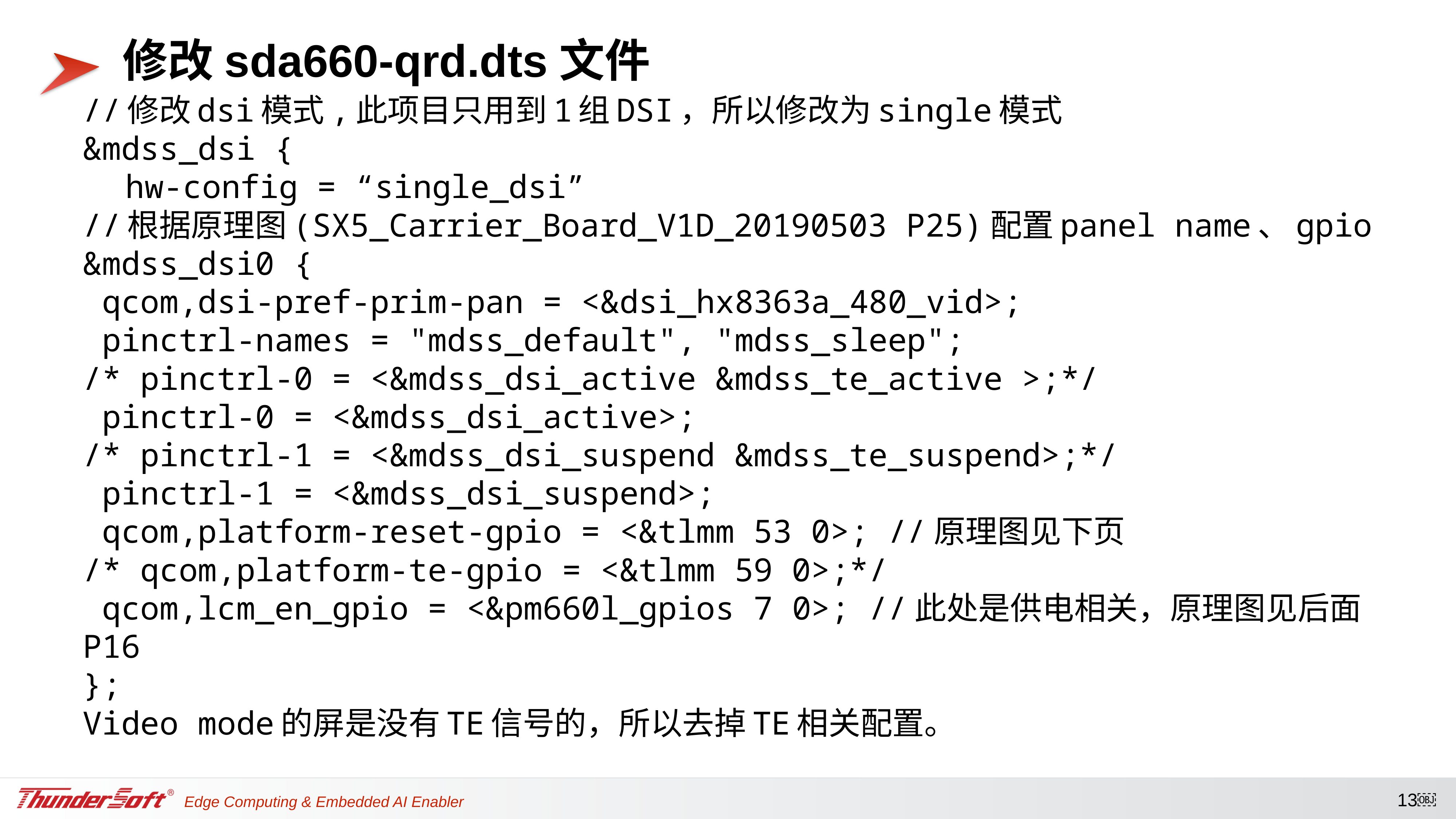

# 修改sda660-qrd.dts文件
//修改dsi模式,此项目只用到1组DSI，所以修改为single模式
&mdss_dsi {
	hw-config = “single_dsi”
//根据原理图(SX5_Carrier_Board_V1D_20190503 P25)配置panel name、gpio
&mdss_dsi0 {
 qcom,dsi-pref-prim-pan = <&dsi_hx8363a_480_vid>;
 pinctrl-names = "mdss_default", "mdss_sleep";
/* pinctrl-0 = <&mdss_dsi_active &mdss_te_active >;*/
 pinctrl-0 = <&mdss_dsi_active>;
/* pinctrl-1 = <&mdss_dsi_suspend &mdss_te_suspend>;*/
 pinctrl-1 = <&mdss_dsi_suspend>;
 qcom,platform-reset-gpio = <&tlmm 53 0>; //原理图见下页
/* qcom,platform-te-gpio = <&tlmm 59 0>;*/
 qcom,lcm_en_gpio = <&pm660l_gpios 7 0>; //此处是供电相关，原理图见后面P16
};
Video mode的屏是没有TE信号的，所以去掉TE相关配置。